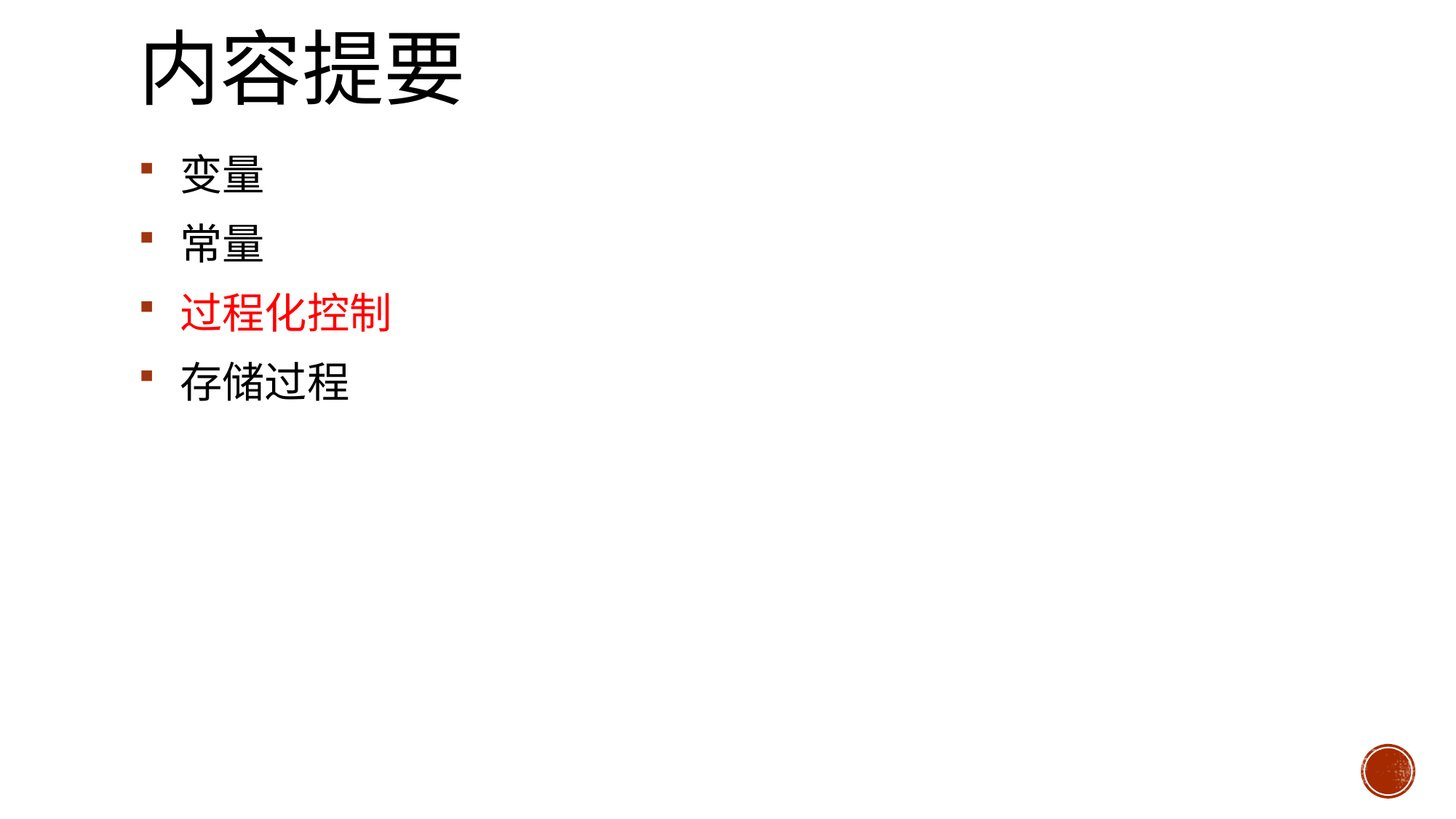

# 内容提要
 变量
 常量
 过程化控制
 存储过程
22